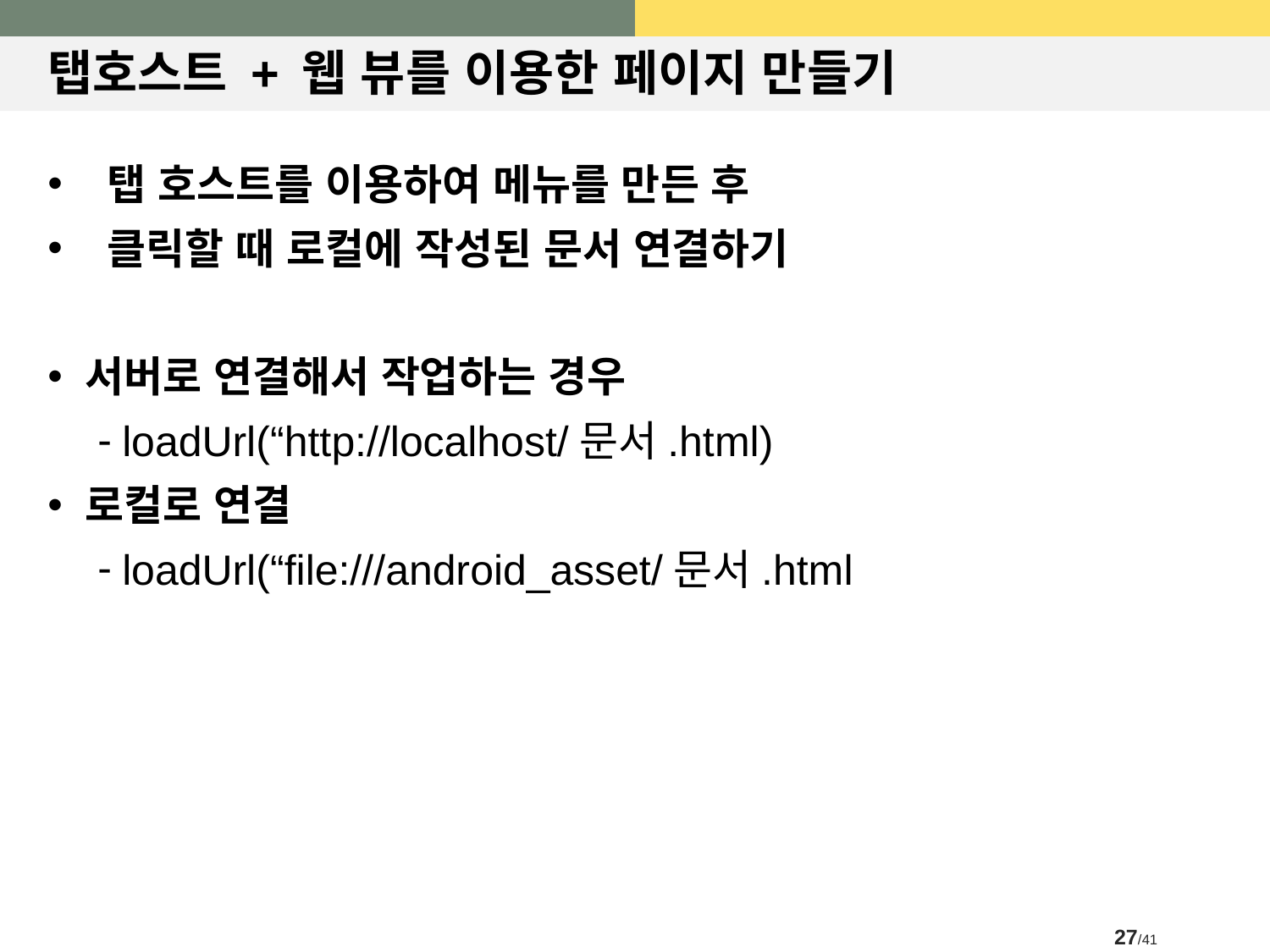

# 탭호스트 + 웹 뷰를 이용한 페이지 만들기
 탭 호스트를 이용하여 메뉴를 만든 후
 클릭할 때 로컬에 작성된 문서 연결하기

서버로 연결해서 작업하는 경우
loadUrl(“http://localhost/문서.html)
로컬로 연결
loadUrl(“file:///android_asset/문서.html